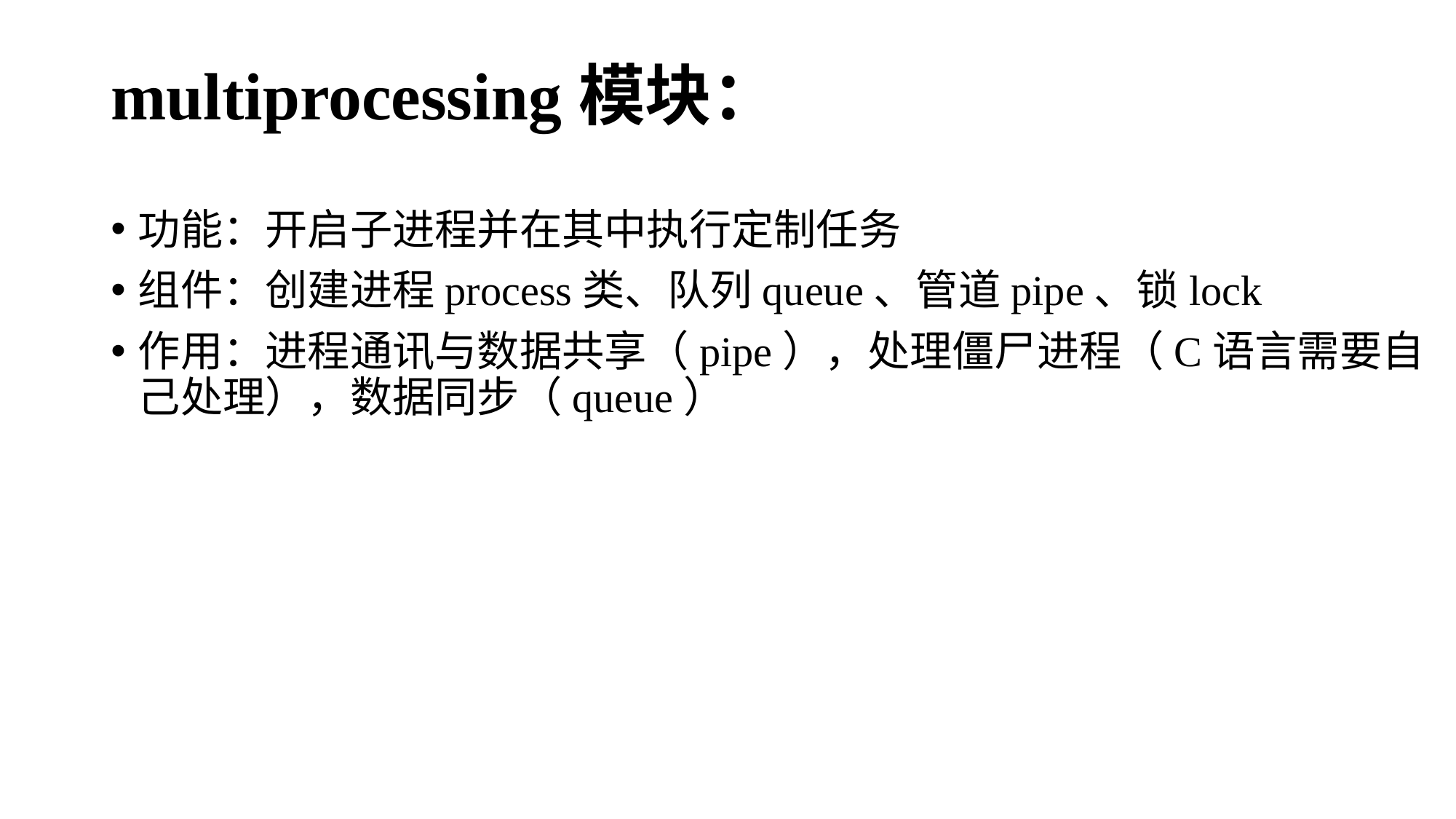

# multiprocessing模块：
功能：开启子进程并在其中执行定制任务
组件：创建进程process类、队列queue、管道pipe、锁lock
作用：进程通讯与数据共享（pipe），处理僵尸进程（C语言需要自己处理），数据同步（queue）